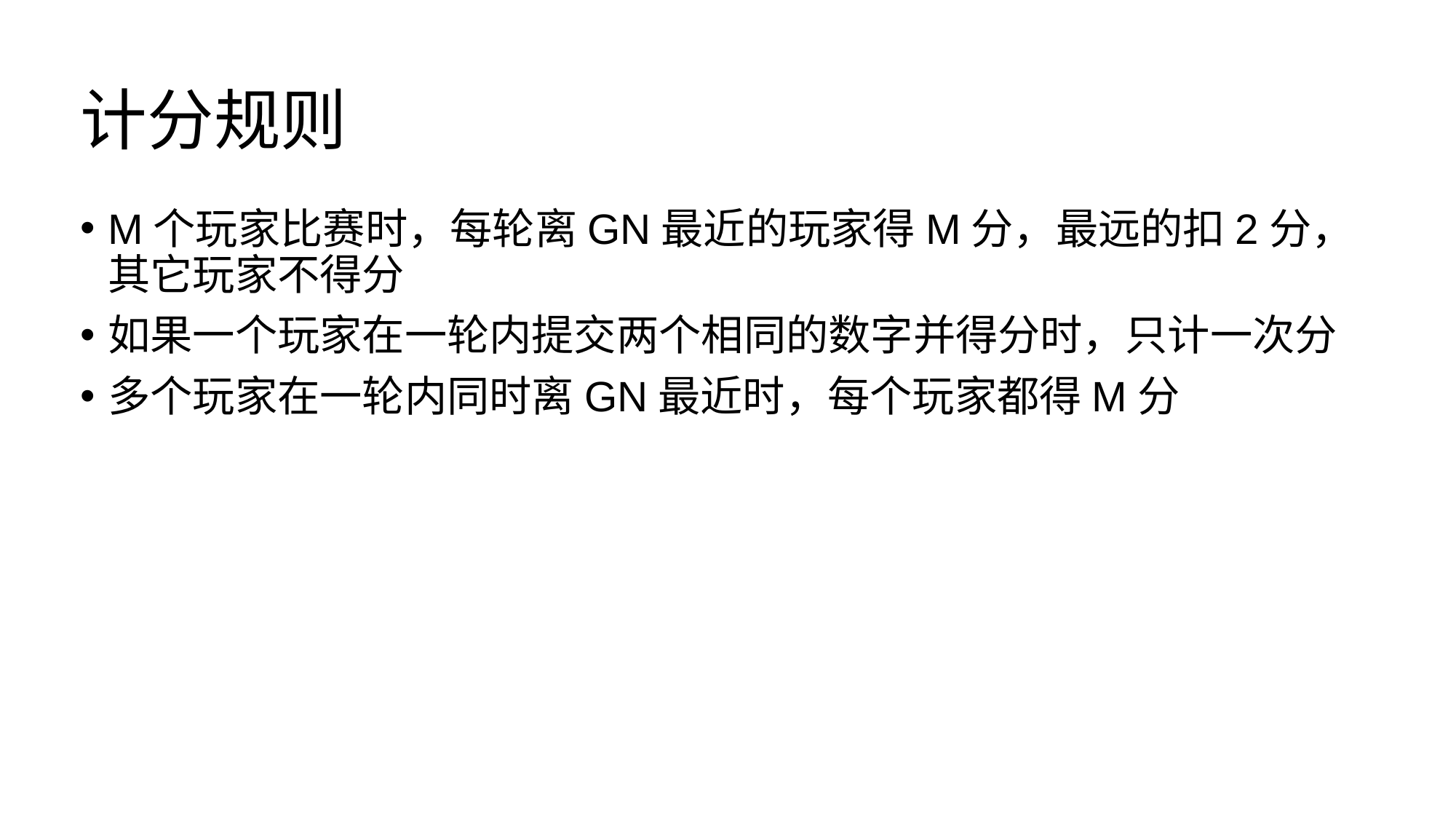

# 计分规则
M个玩家比赛时，每轮离GN最近的玩家得M分，最远的扣2分，其它玩家不得分
如果一个玩家在一轮内提交两个相同的数字并得分时，只计一次分
多个玩家在一轮内同时离GN最近时，每个玩家都得M分